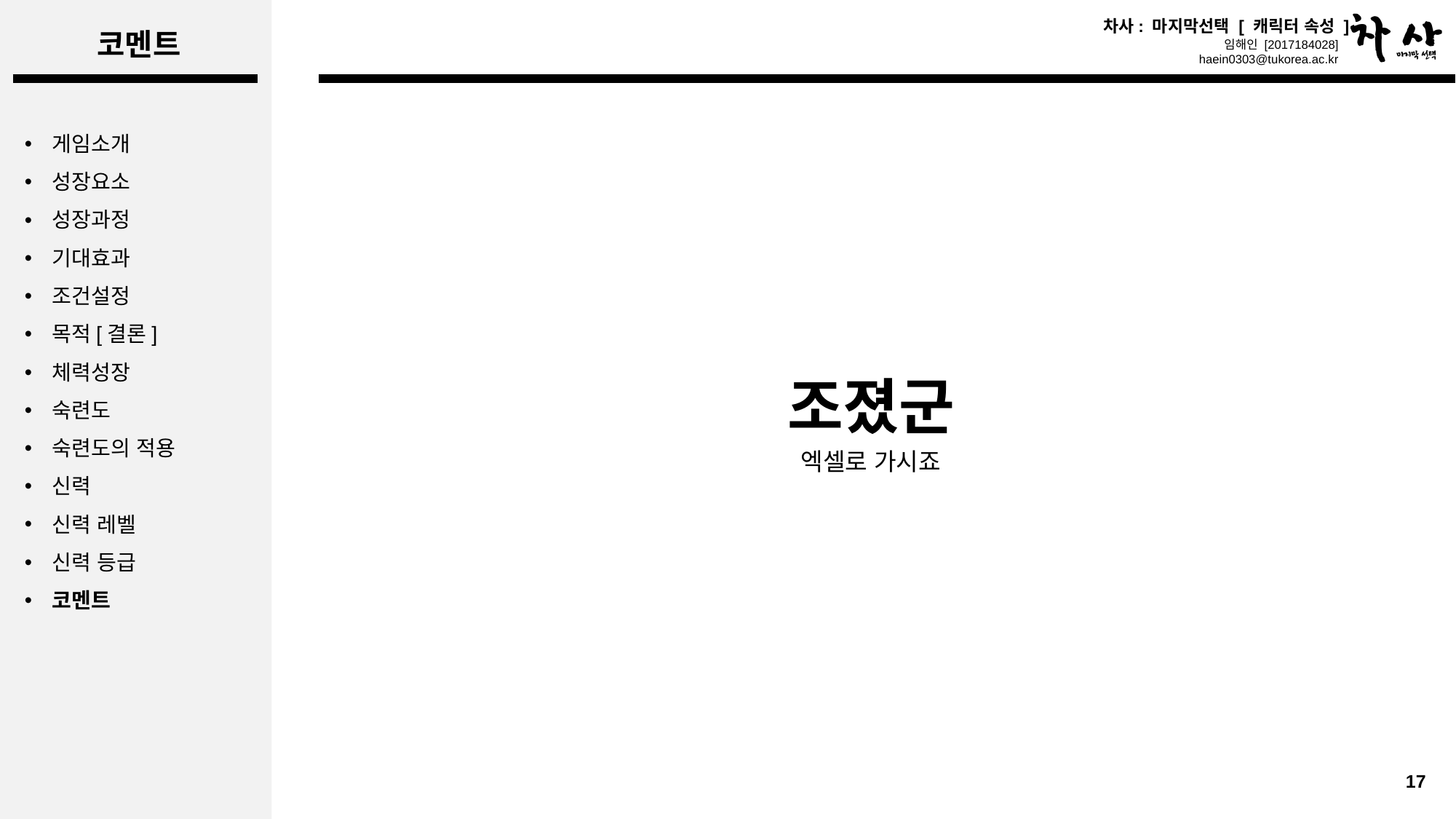

# 코멘트
게임소개
성장요소
성장과정
기대효과
조건설정
목적[결론]
체력성장
숙련도
숙련도의 적용
신력
신력 레벨
신력 등급
코멘트

조졌군
엑셀로 가시죠
17